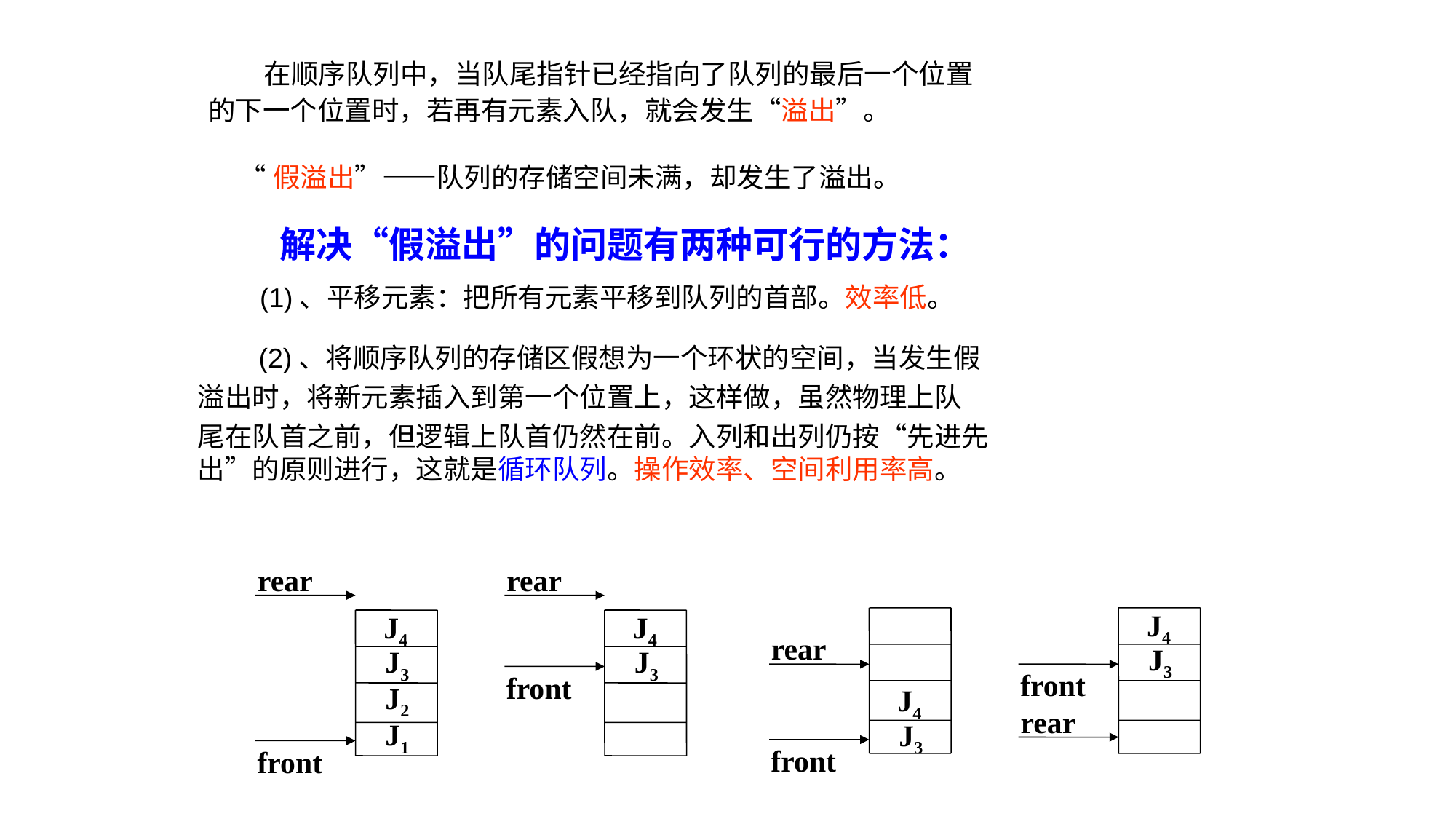

在顺序队列中，当队尾指针已经指向了队列的最后一个位置
的下一个位置时，若再有元素入队，就会发生“溢出”。
        “假溢出”——队列的存储空间未满，却发生了溢出。
        解决“假溢出”的问题有两种可行的方法：
        (1)、平移元素：把所有元素平移到队列的首部。效率低。
        (2)、将顺序队列的存储区假想为一个环状的空间，当发生假
溢出时，将新元素插入到第一个位置上，这样做，虽然物理上队
尾在队首之前，但逻辑上队首仍然在前。入列和出列仍按“先进先
出”的原则进行，这就是循环队列。操作效率、空间利用率高。
rear

J4

J3

front

rear

J4

J3

J2

J1

front

J4

J3

front

rear

rear

J4

J3

front